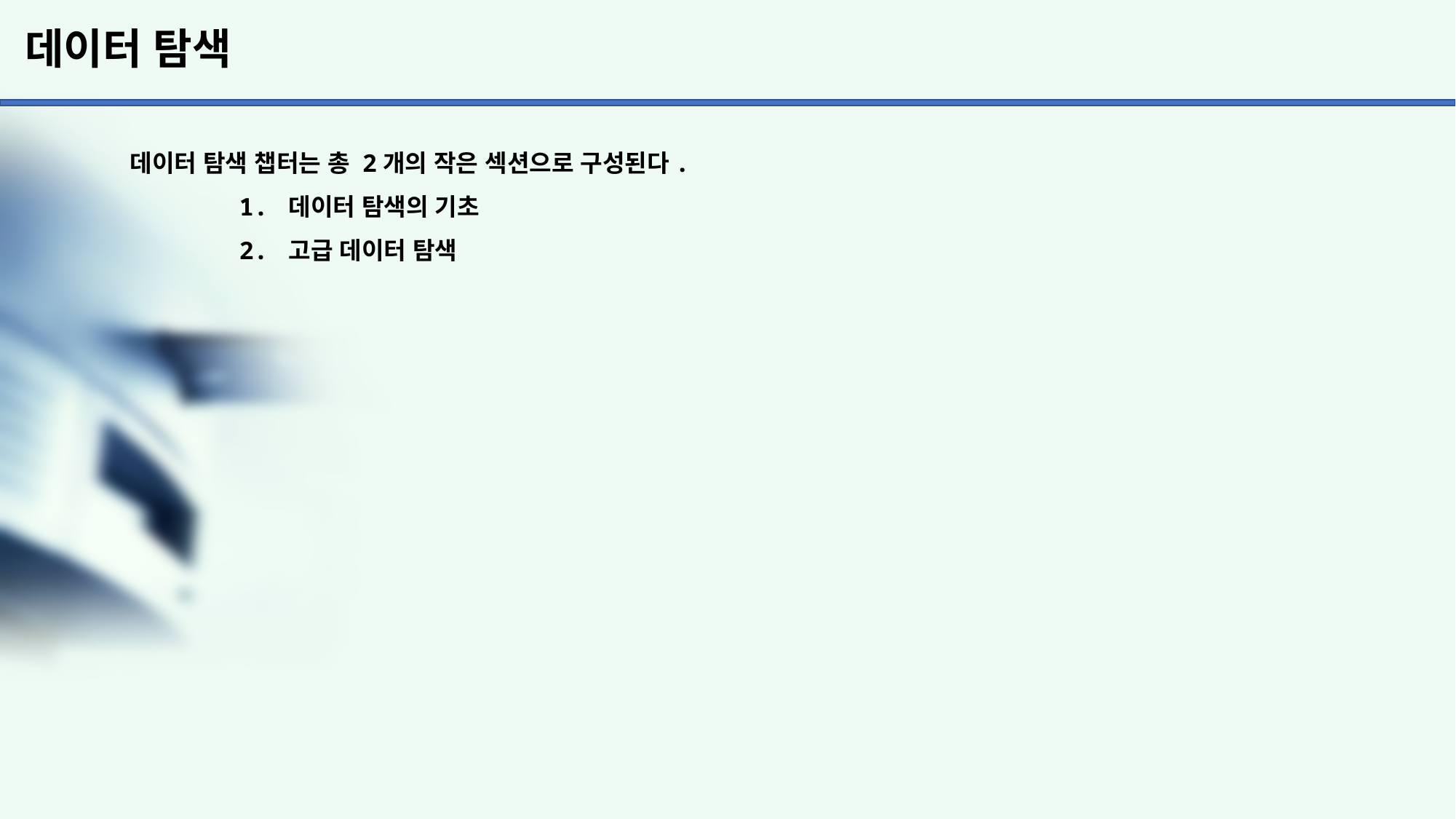

# 데이터 탐색
데이터 탐색 챕터는 총 2개의 작은 섹션으로 구성된다.
	1. 데이터 탐색의 기초
 	2. 고급 데이터 탐색